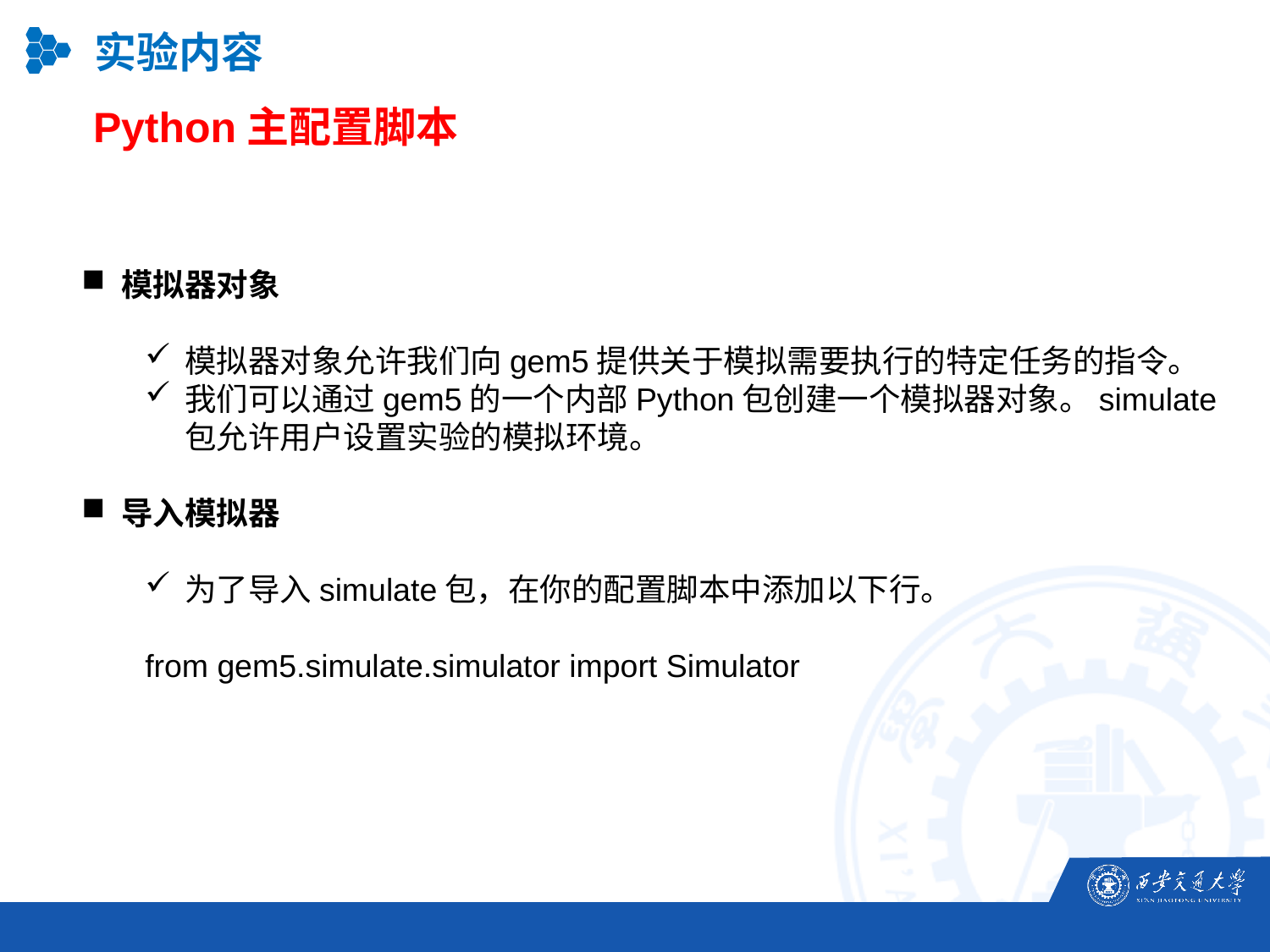

实验内容
Python主配置脚本

模拟器对象

模拟器对象允许我们向gem5提供关于模拟需要执行的特定任务的指令。
我们可以通过gem5的一个内部Python包创建一个模拟器对象。simulate包允许用户设置实验的模拟环境。

导入模拟器

为了导入simulate包，在你的配置脚本中添加以下行。

from gem5.simulate.simulator import Simulator